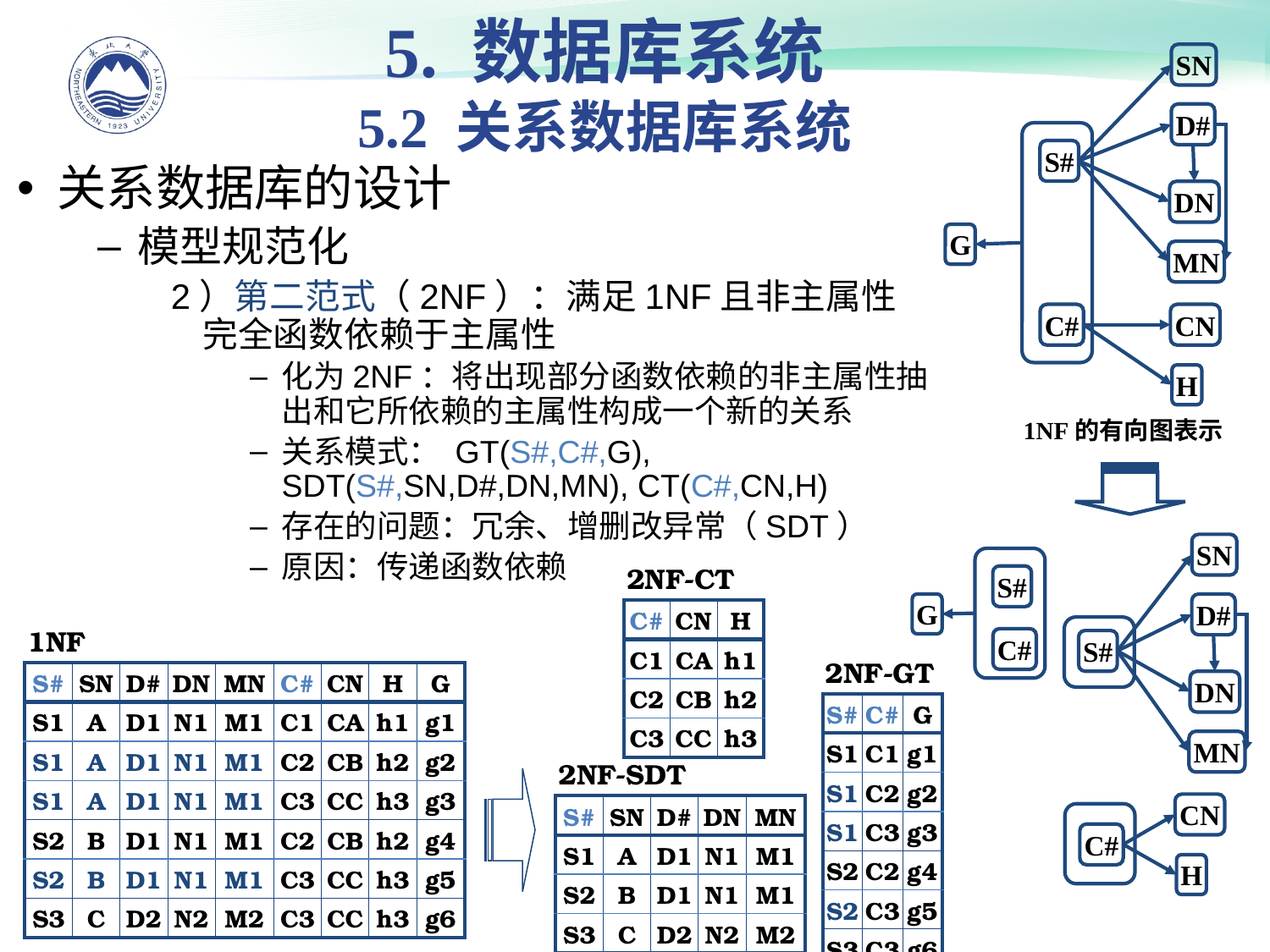

5. 数据库系统
5.2 关系数据库系统
SN
D#

S#
DN
G
MN
C#
CN
H
关系数据库的设计
模型规范化
2）第二范式（2NF）：满足1NF且非主属性完全函数依赖于主属性
化为2NF：将出现部分函数依赖的非主属性抽出和它所依赖的主属性构成一个新的关系
关系模式： GT(S#,C#,G), SDT(S#,SN,D#,DN,MN), CT(C#,CN,H)
存在的问题：冗余、增删改异常（SDT）
原因：传递函数依赖
1NF的有向图表示

SN
D#

S#
DN
MN

S#
G
C#
| 2NF-CT |  |  |
| --- | --- | --- |
| C# | CN | H |
| C1 | CA | h1 |
| C2 | CB | h2 |
| C3 | CC | h3 |
| 1NF |  |  |  |  |  |  |  |  |
| --- | --- | --- | --- | --- | --- | --- | --- | --- |
| S# | SN | D# | DN | MN | C# | CN | H | G |
| S1 | A | D1 | N1 | M1 | C1 | CA | h1 | g1 |
| S1 | A | D1 | N1 | M1 | C2 | CB | h2 | g2 |
| S1 | A | D1 | N1 | M1 | C3 | CC | h3 | g3 |
| S2 | B | D1 | N1 | M1 | C2 | CB | h2 | g4 |
| S2 | B | D1 | N1 | M1 | C3 | CC | h3 | g5 |
| S3 | C | D2 | N2 | M2 | C3 | CC | h3 | g6 |
| 2NF-GT |  |  |
| --- | --- | --- |
| S# | C# | G |
| S1 | C1 | g1 |
| S1 | C2 | g2 |
| S1 | C3 | g3 |
| S2 | C2 | g4 |
| S2 | C3 | g5 |
| S3 | C3 | g6 |
| 2NF-SDT |  |  |  |  |
| --- | --- | --- | --- | --- |
| S# | SN | D# | DN | MN |
| S1 | A | D1 | N1 | M1 |
| S2 | B | D1 | N1 | M1 |
| S3 | C | D2 | N2 | M2 |

CN

C#
H
22